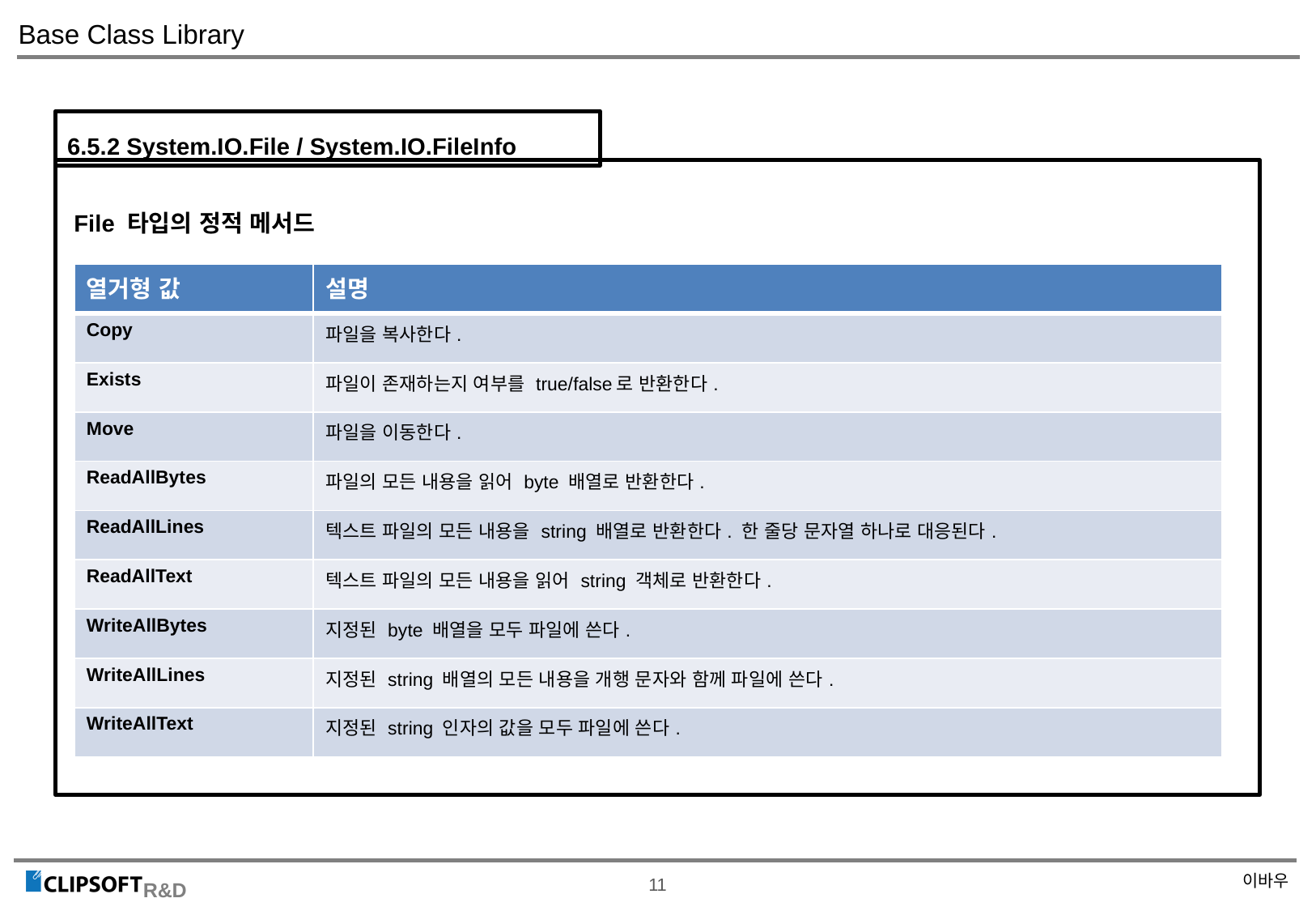

# Base Class Library
6.5.2 System.IO.File / System.IO.FileInfo

 File 타입의 정적 메서드

| 열거형 값 | 설명 |
| --- | --- |
| Copy | 파일을 복사한다. |
| Exists | 파일이 존재하는지 여부를 true/false로 반환한다. |
| Move | 파일을 이동한다. |
| ReadAllBytes | 파일의 모든 내용을 읽어 byte 배열로 반환한다. |
| ReadAllLines | 텍스트 파일의 모든 내용을 string 배열로 반환한다. 한 줄당 문자열 하나로 대응된다. |
| ReadAllText | 텍스트 파일의 모든 내용을 읽어 string 객체로 반환한다. |
| WriteAllBytes | 지정된 byte 배열을 모두 파일에 쓴다. |
| WriteAllLines | 지정된 string 배열의 모든 내용을 개행 문자와 함께 파일에 쓴다. |
| WriteAllText | 지정된 string 인자의 값을 모두 파일에 쓴다. |
이바우